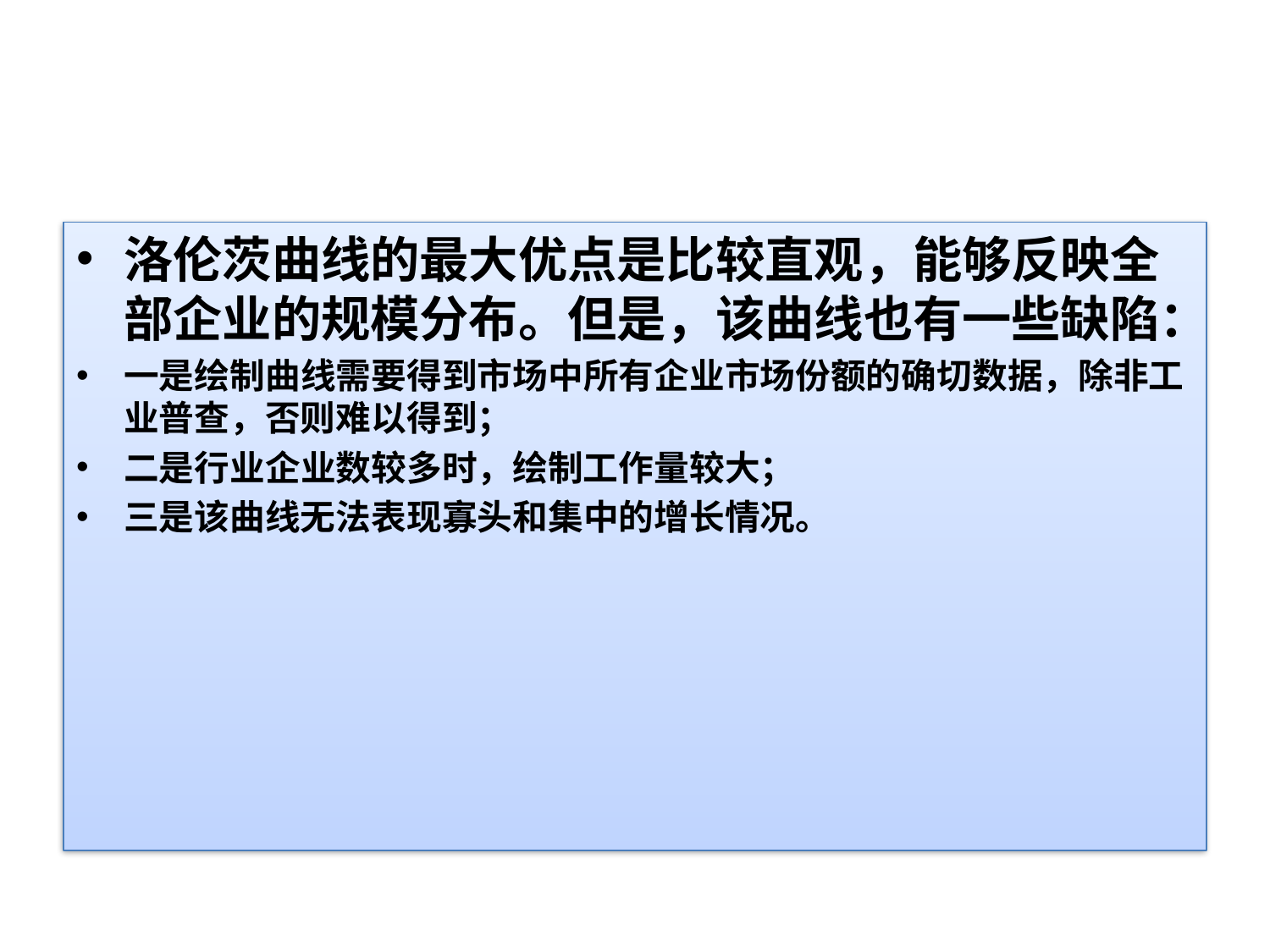

#
洛伦茨曲线的最大优点是比较直观，能够反映全部企业的规模分布。但是，该曲线也有一些缺陷：
一是绘制曲线需要得到市场中所有企业市场份额的确切数据，除非工业普查，否则难以得到；
二是行业企业数较多时，绘制工作量较大；
三是该曲线无法表现寡头和集中的增长情况。